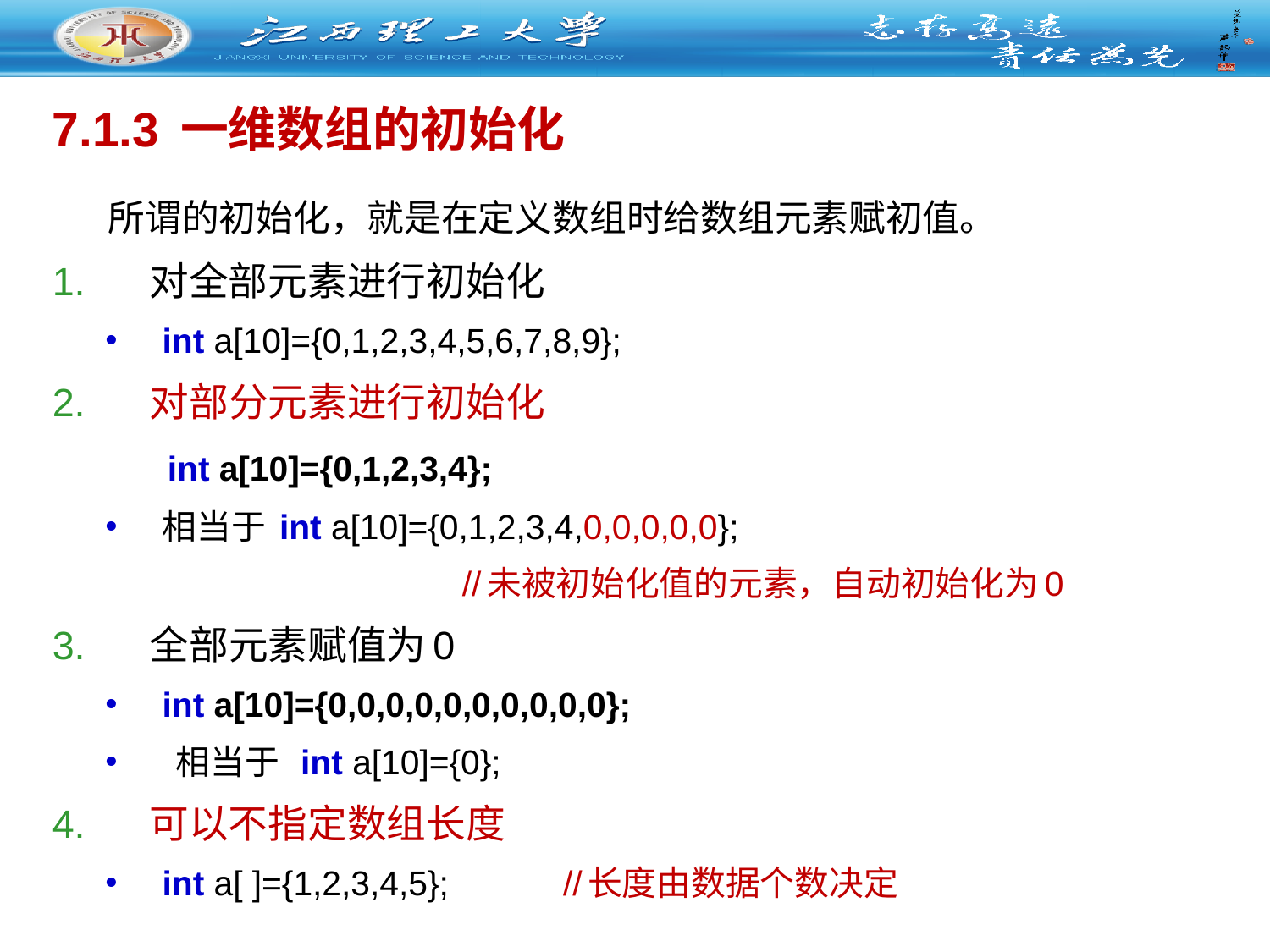

7.1.3 一维数组的初始化
      所谓的初始化，就是在定义数组时给数组元素赋初值。
对全部元素进行初始化
int a[10]={0,1,2,3,4,5,6,7,8,9};
对部分元素进行初始化
        int a[10]={0,1,2,3,4};
相当于 int a[10]={0,1,2,3,4,0,0,0,0,0};
                                  //未被初始化值的元素，自动初始化为0
全部元素赋值为0
int a[10]={0,0,0,0,0,0,0,0,0,0};
 相当于  int a[10]={0};
可以不指定数组长度
int a[ ]={1,2,3,4,5};            //长度由数据个数决定